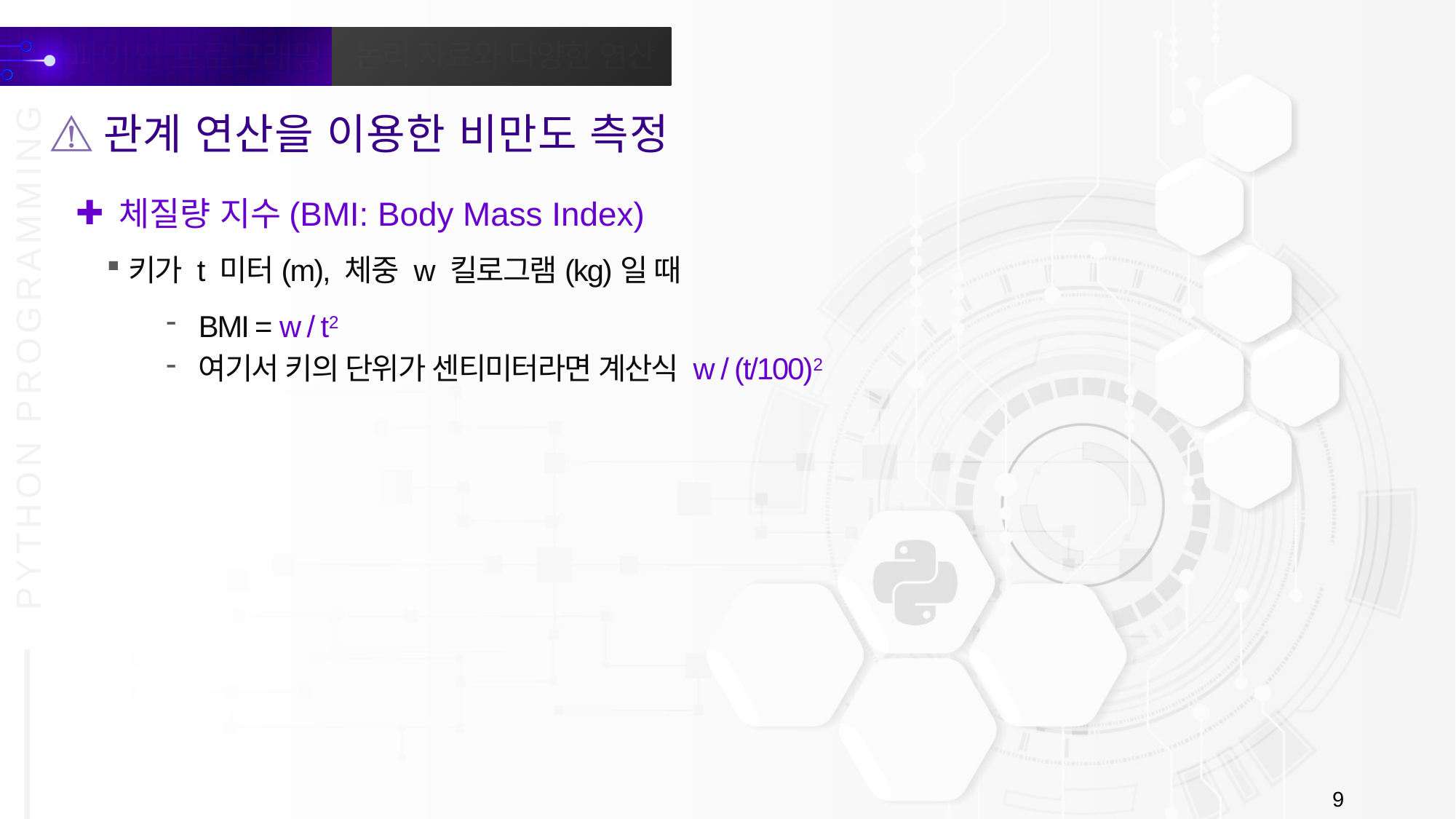

관계 연산을 이용한 비만도 측정
체질량 지수(BMI: Body Mass Index)
키가 t 미터(m), 체중 w 킬로그램(kg)일 때
BMI = w / t2
여기서 키의 단위가 센티미터라면 계산식 w / (t/100)2
9